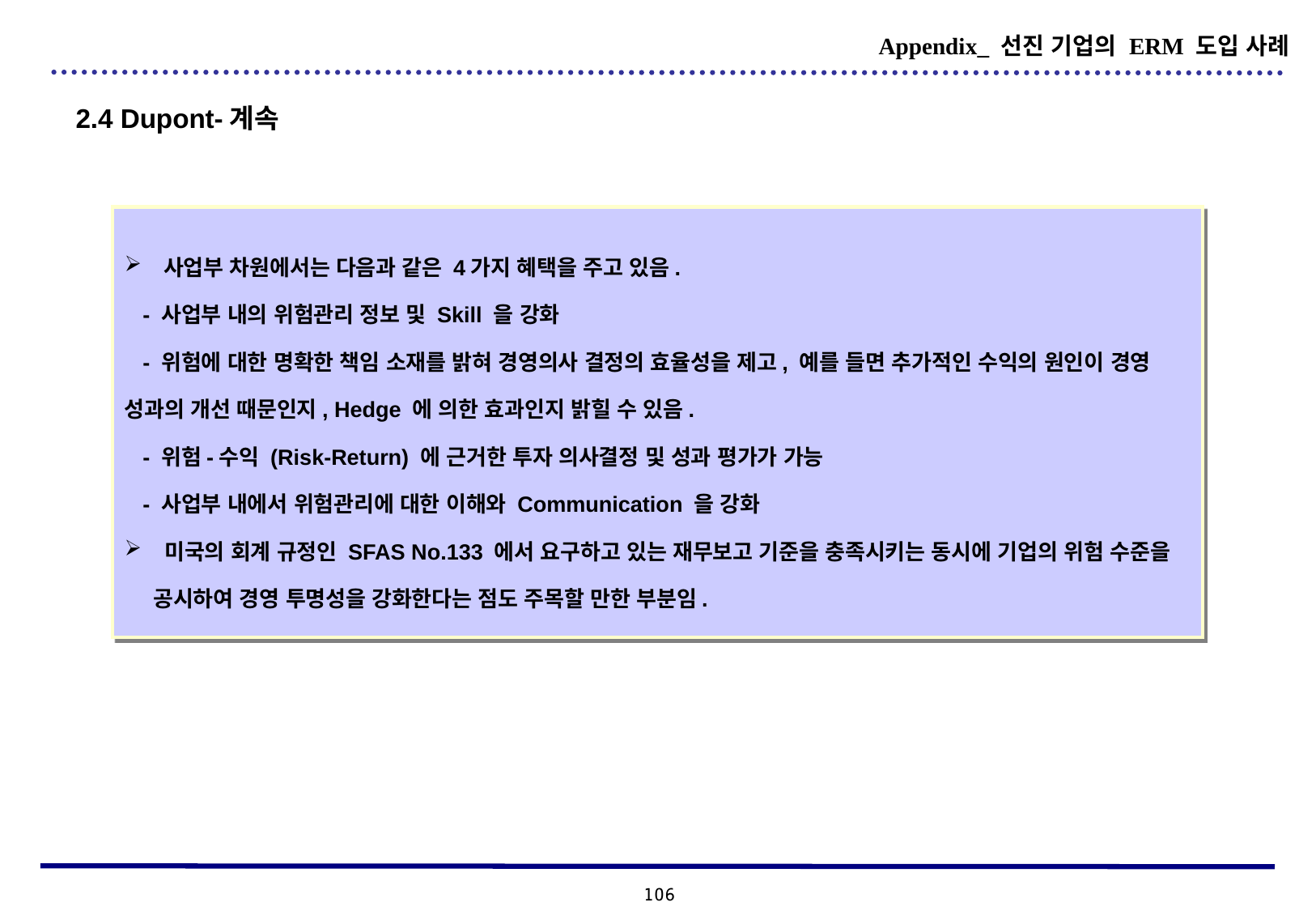

Appendix_ 선진 기업의 ERM 도입 사례
2.4 Dupont-계속
 사업부 차원에서는 다음과 같은 4가지 혜택을 주고 있음.
   - 사업부 내의 위험관리 정보 및 Skill 을 강화
   - 위험에 대한 명확한 책임 소재를 밝혀 경영의사 결정의 효율성을 제고, 예를 들면 추가적인 수익의 원인이 경영 성과의 개선 때문인지, Hedge 에 의한 효과인지 밝힐 수 있음.
   - 위험-수익 (Risk-Return) 에 근거한 투자 의사결정 및 성과 평가가 가능
   - 사업부 내에서 위험관리에 대한 이해와 Communication 을 강화
 미국의 회계 규정인 SFAS No.133 에서 요구하고 있는 재무보고 기준을 충족시키는 동시에 기업의 위험 수준을 공시하여 경영 투명성을 강화한다는 점도 주목할 만한 부분임.